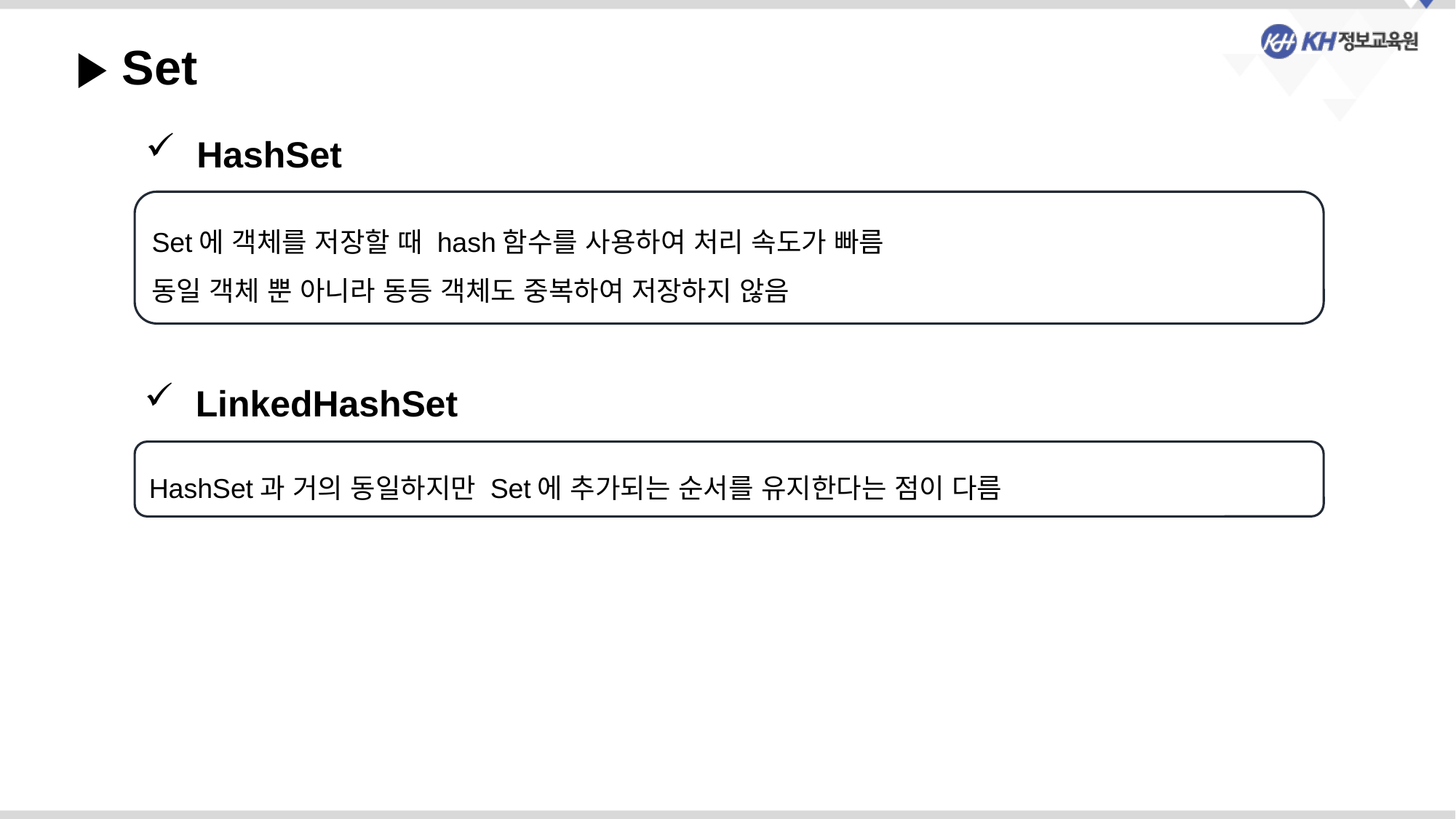

▶ Set
 HashSet
Set에 객체를 저장할 때 hash함수를 사용하여 처리 속도가 빠름
동일 객체 뿐 아니라 동등 객체도 중복하여 저장하지 않음
 LinkedHashSet
HashSet과 거의 동일하지만 Set에 추가되는 순서를 유지한다는 점이 다름